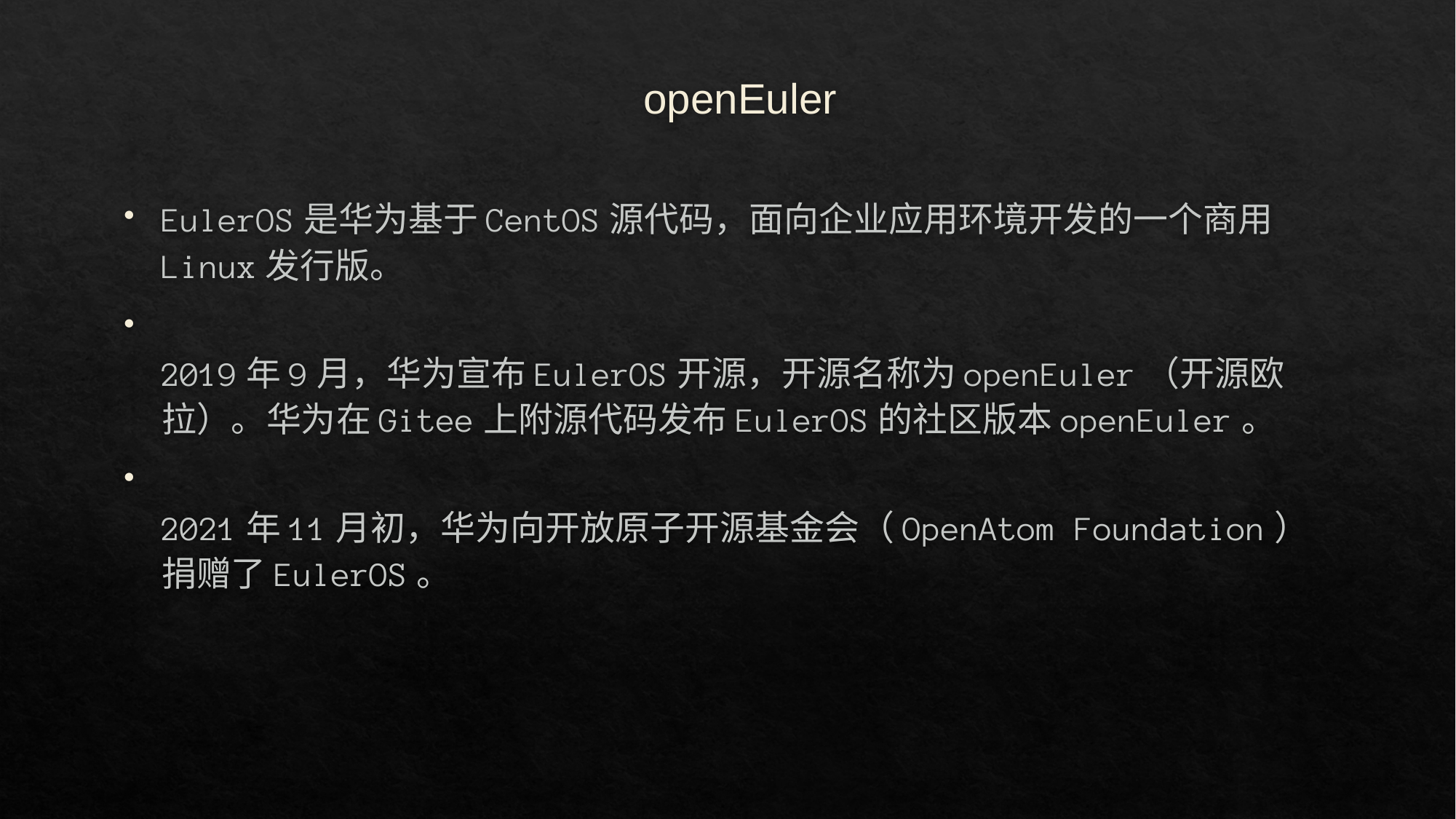

# openEuler
EulerOS是华为基于CentOS源代码，面向企业应用环境开发的一个商用Linux发行版。
2019年9月，华为宣布EulerOS开源，开源名称为openEuler（开源欧拉）。华为在Gitee上附源代码发布EulerOS的社区版本openEuler。
2021年11月初，华为向开放原子开源基金会（OpenAtom Foundation）捐赠了EulerOS。